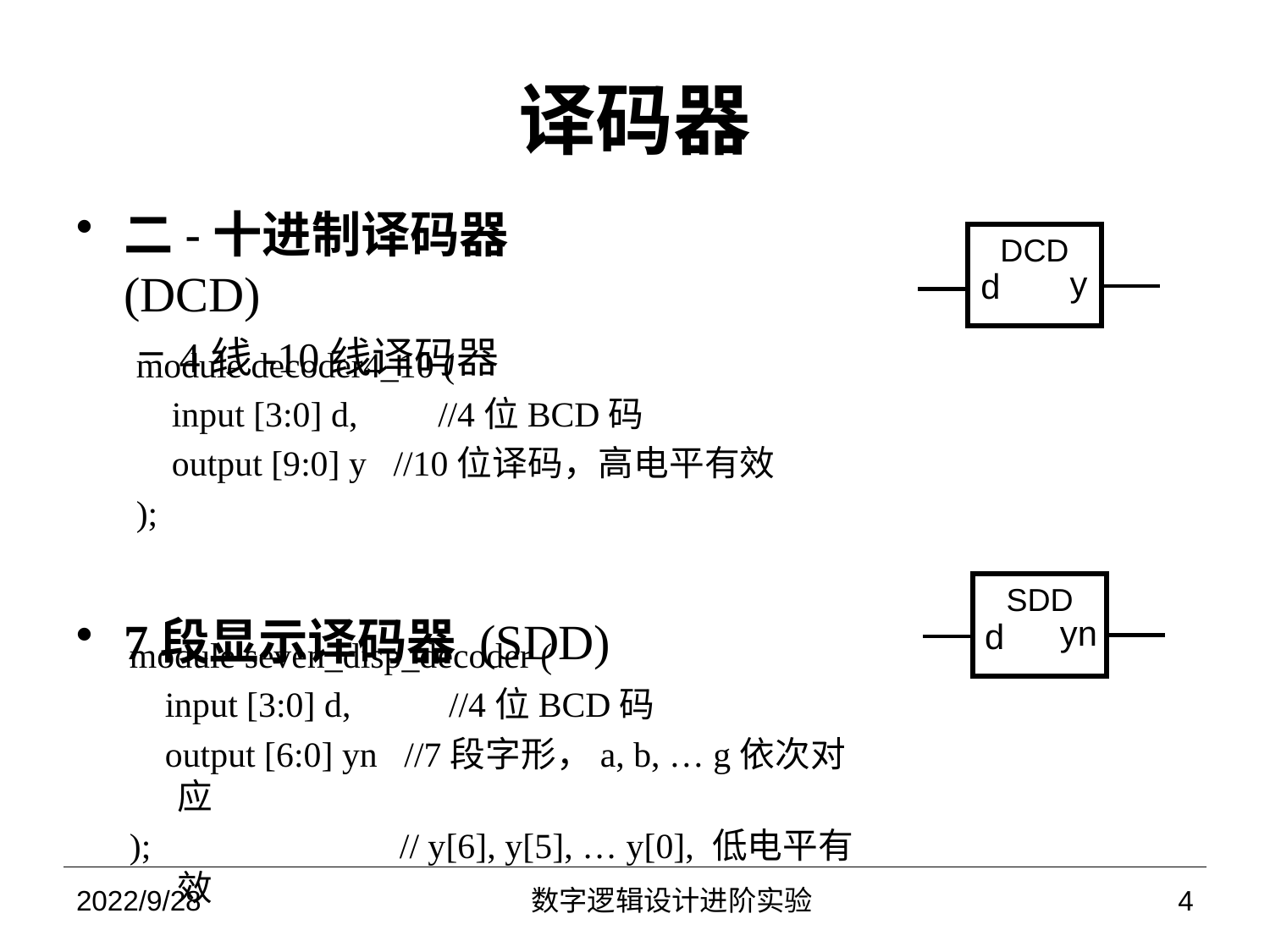

# 译码器
二-十进制译码器 (DCD)
4线-10线译码器

7段显示译码器 (SDD)

DCD
y
d
module decoder4_10 (
    input [3:0] d,	//4位BCD码
    output [9:0] y   //10位译码，高电平有效
);

SDD
yn
d
module seven_disp_decoder (
    input [3:0] d,	  //4位BCD码
    output [6:0] yn   //7段字形，a, b, … g依次对应
);                            // y[6], y[5], … y[0], 低电平有效

2022/9/28
数字逻辑设计进阶实验
4